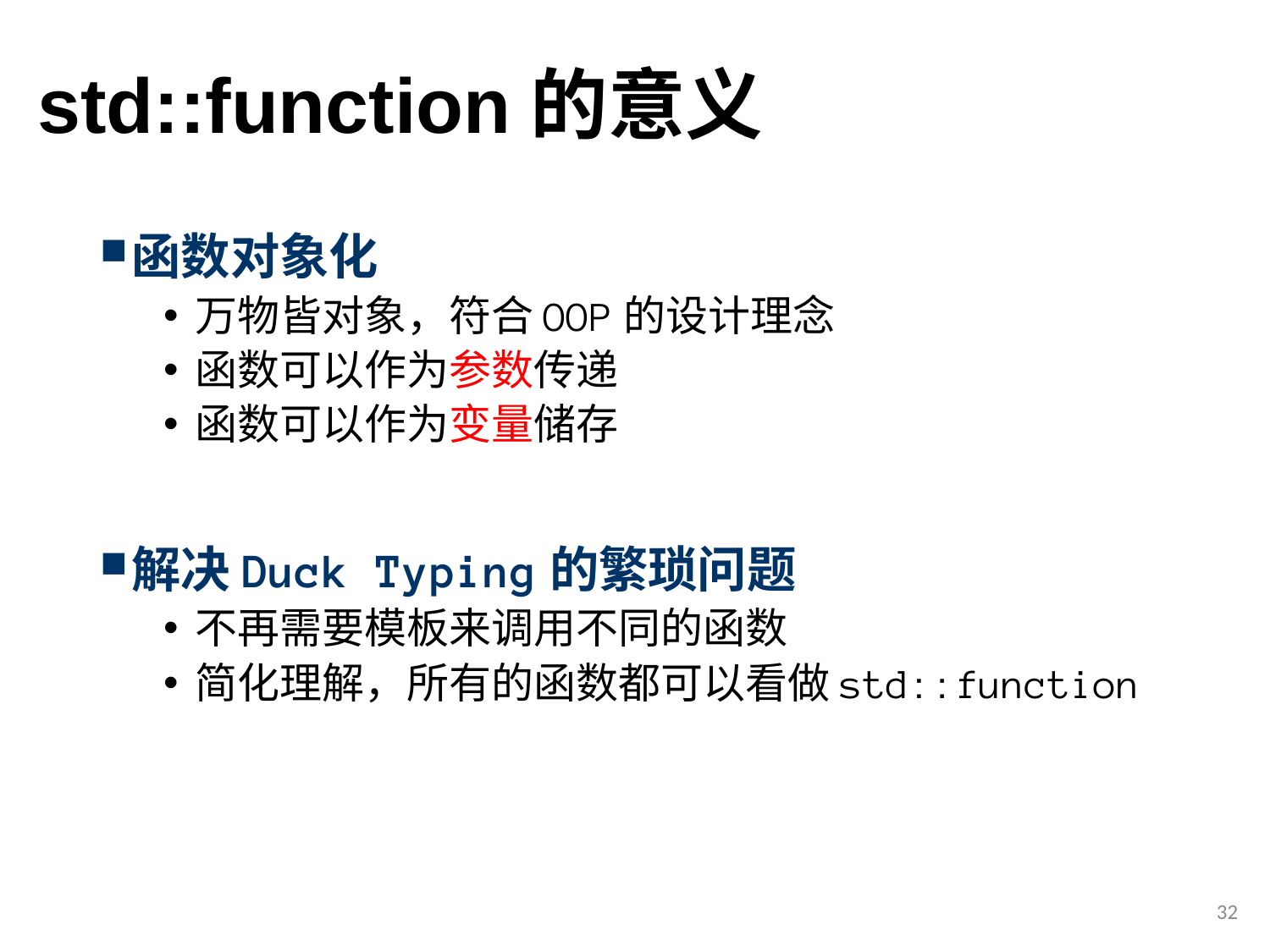

# std::function的意义
函数对象化
万物皆对象，符合OOP的设计理念
函数可以作为参数传递
函数可以作为变量储存

解决Duck Typing的繁琐问题
不再需要模板来调用不同的函数
简化理解，所有的函数都可以看做std::function
32